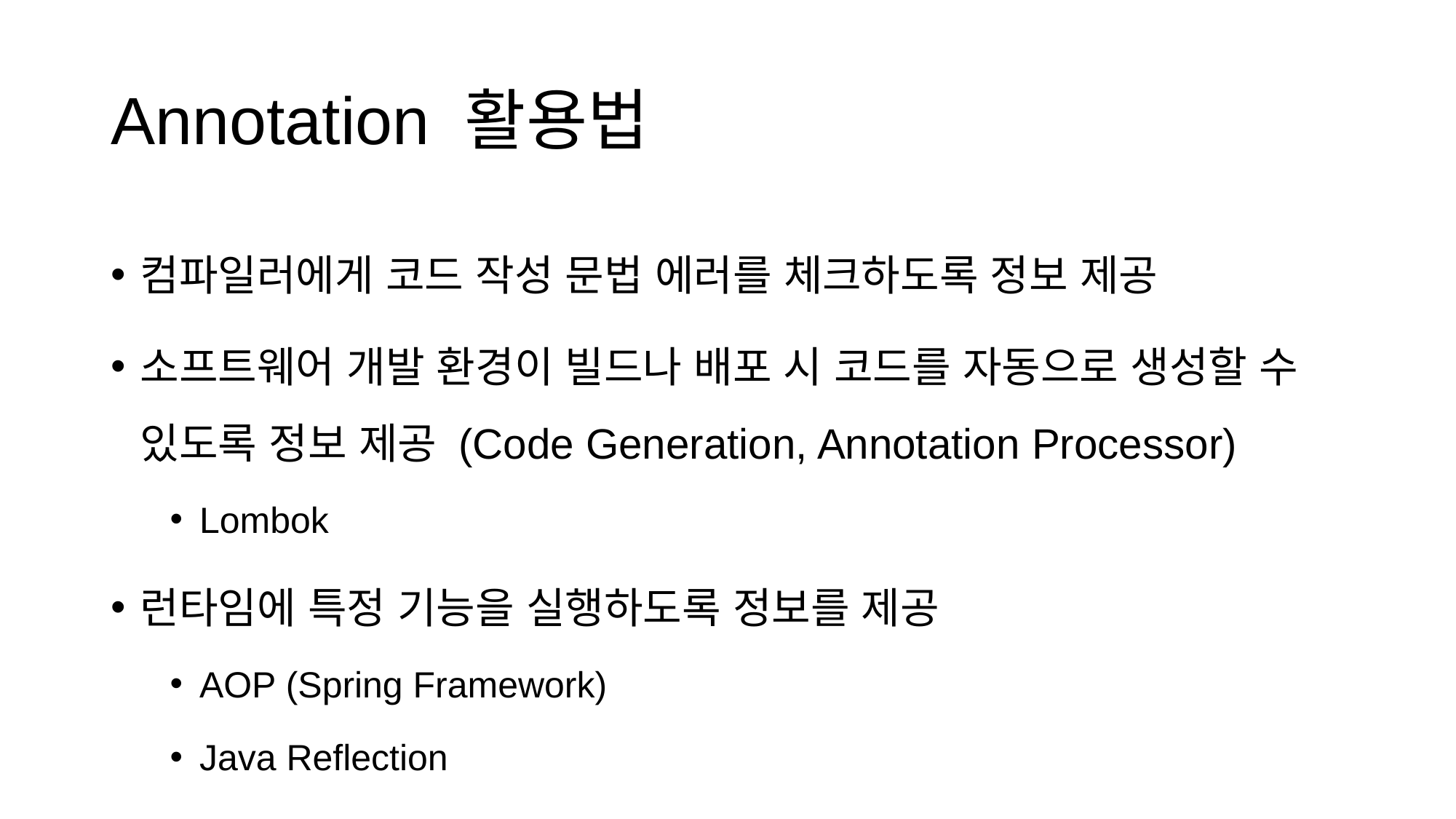

# Annotation 활용법
컴파일러에게 코드 작성 문법 에러를 체크하도록 정보 제공
소프트웨어 개발 환경이 빌드나 배포 시 코드를 자동으로 생성할 수 있도록 정보 제공 (Code Generation, Annotation Processor)
Lombok
런타임에 특정 기능을 실행하도록 정보를 제공
AOP (Spring Framework)
Java Reflection